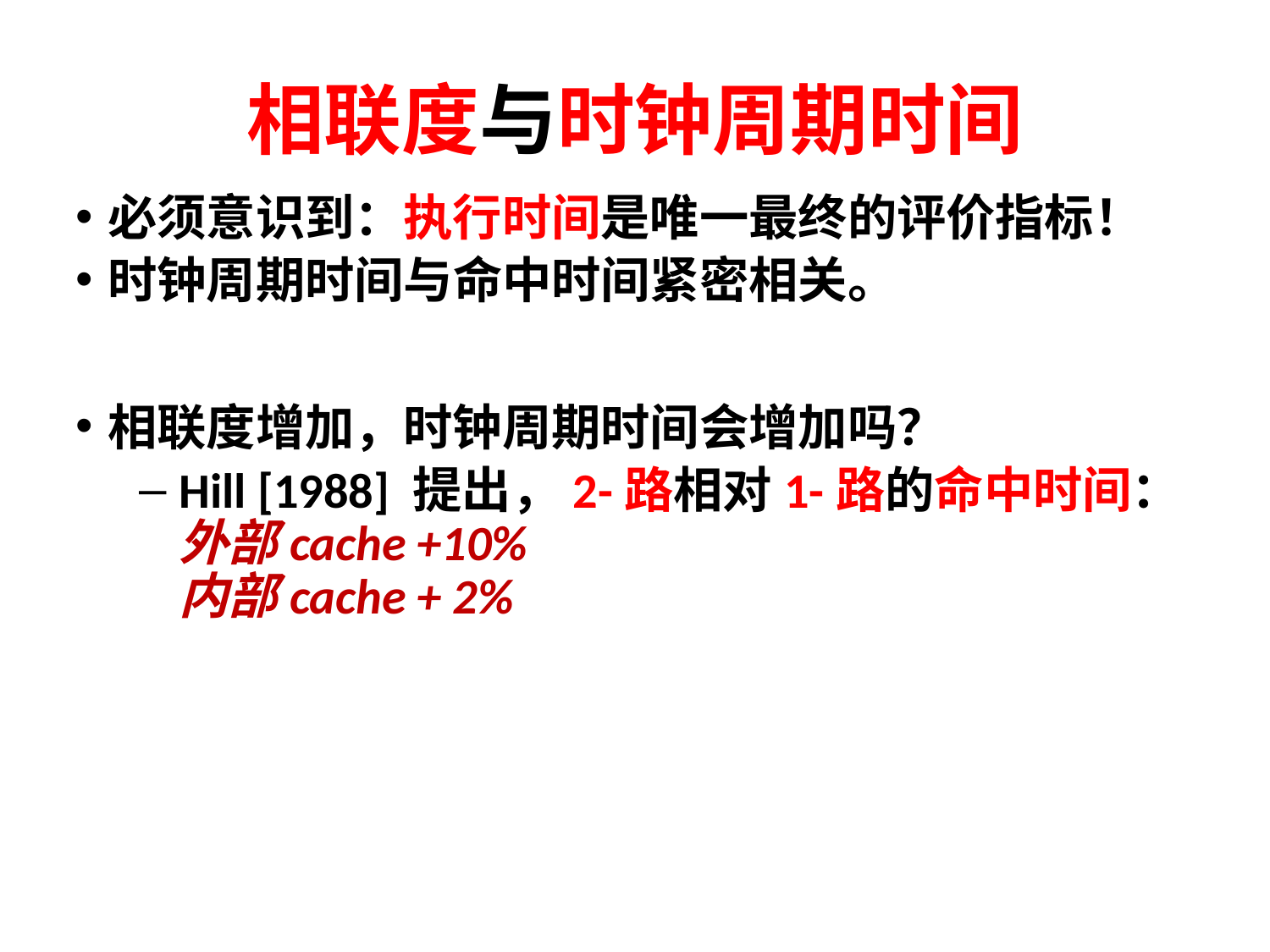

# 相联度与时钟周期时间
必须意识到：执行时间是唯一最终的评价指标！
时钟周期时间与命中时间紧密相关。

相联度增加，时钟周期时间会增加吗？
Hill [1988] 提出，2-路相对1-路的命中时间：
外部cache +10%
内部cache + 2%

19